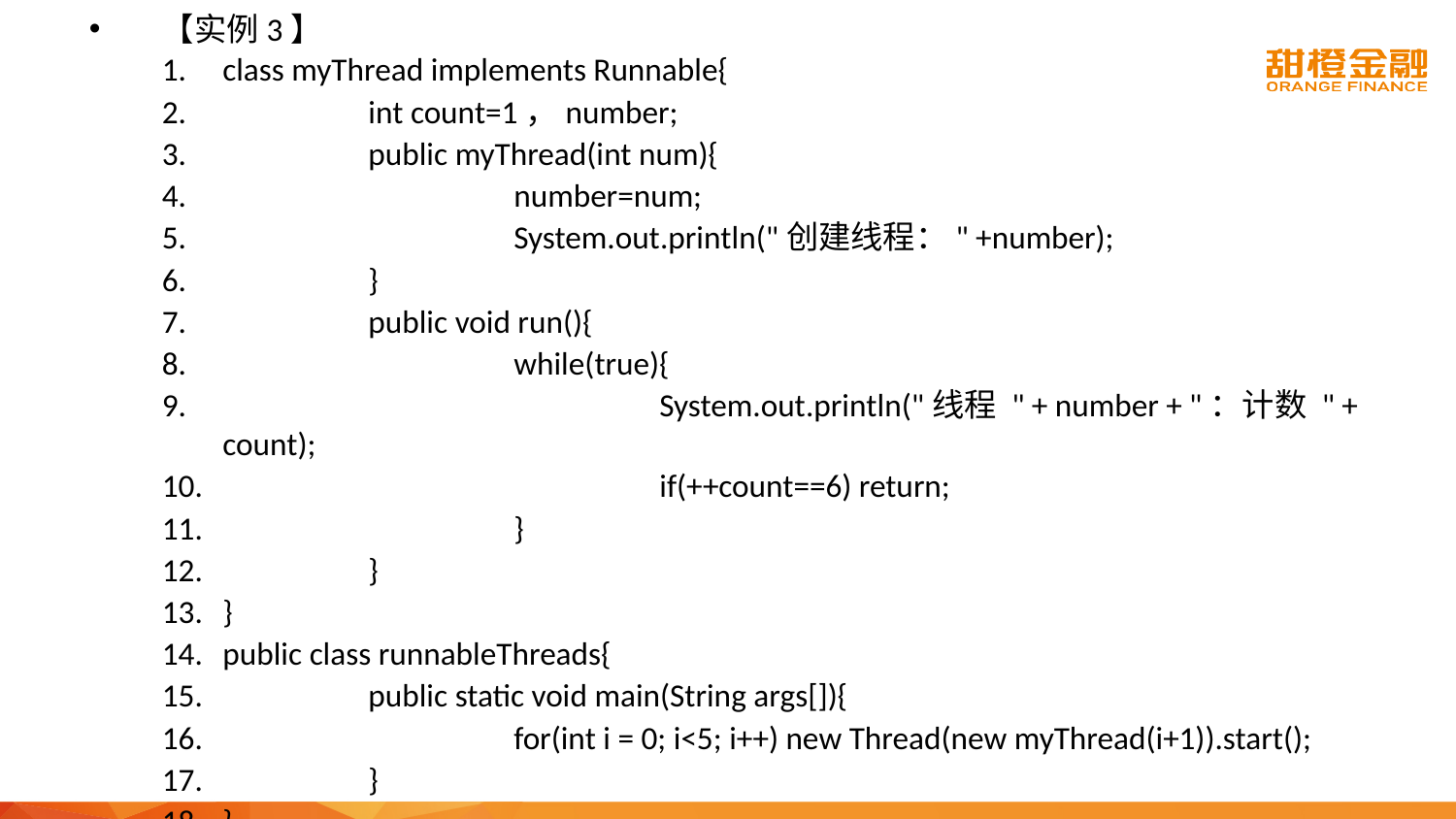

【实例3】
class myThread implements Runnable{
	int count=1，number;
	public myThread(int num){
		number=num;
		System.out.println("创建线程：" +number);
	}
	public void run(){
		while(true){
			System.out.println("线程 " + number + "：计数 " + count);
			if(++count==6) return;
		}
	}
}
public class runnableThreads{
	public static void main(String args[]){
		for(int i = 0; i<5; i++) new Thread(new myThread(i+1)).start();
	}
}